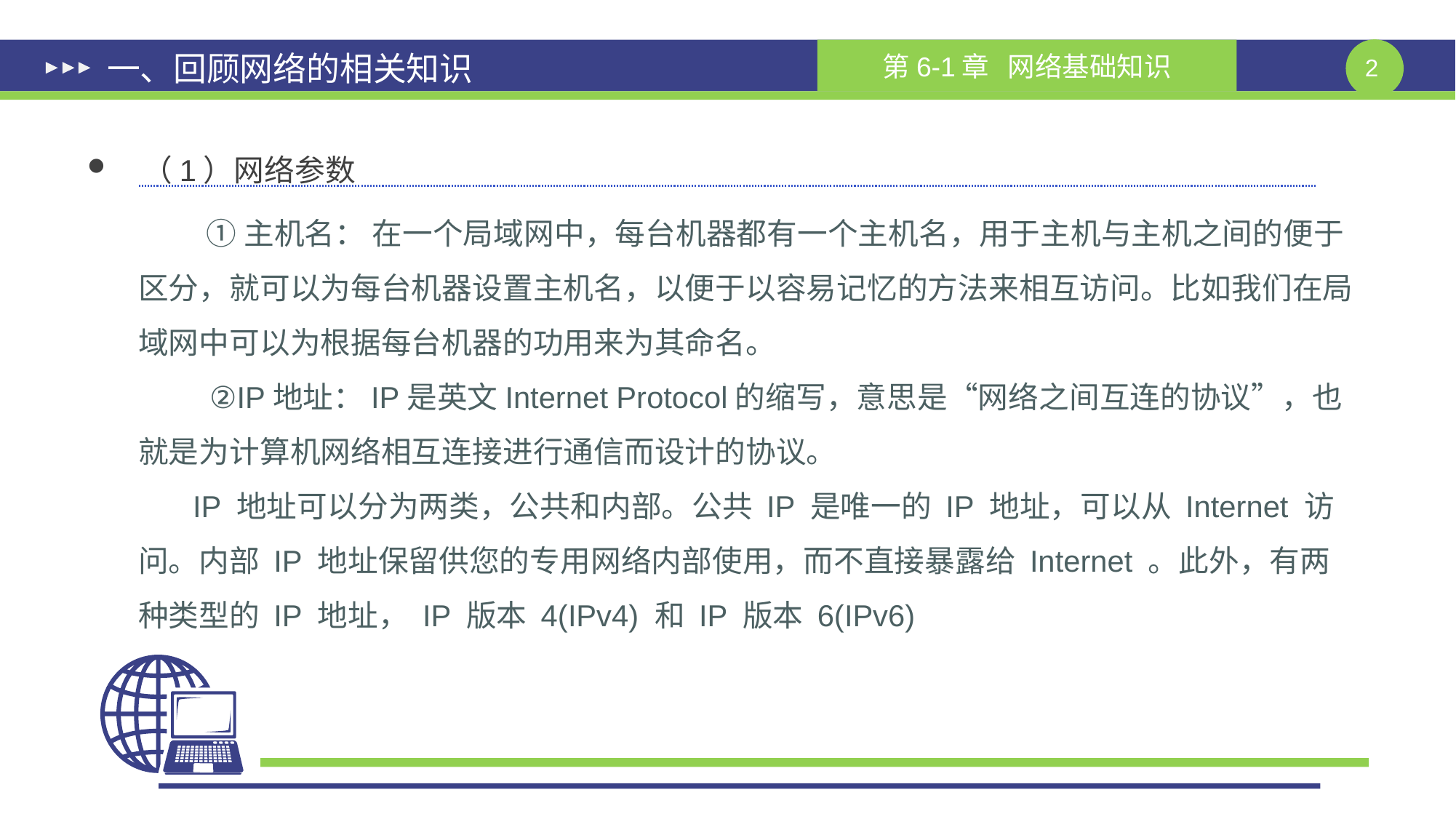

# 一、回顾网络的相关知识
（1）网络参数

  ①主机名： 在一个局域网中，每台机器都有一个主机名，用于主机与主机之间的便于区分，就可以为每台机器设置主机名，以便于以容易记忆的方法来相互访问。比如我们在局域网中可以为根据每台机器的功用来为其命名。
  ②IP地址：IP是英文Internet Protocol的缩写，意思是“网络之间互连的协议”，也就是为计算机网络相互连接进行通信而设计的协议。
IP 地址可以分为两类，公共和内部。公共 IP 是唯一的 IP 地址，可以从 Internet 访问。内部 IP 地址保留供您的专用网络内部使用，而不直接暴露给 Internet 。此外，有两种类型的 IP 地址， IP 版本 4(IPv4) 和 IP 版本 6(IPv6)